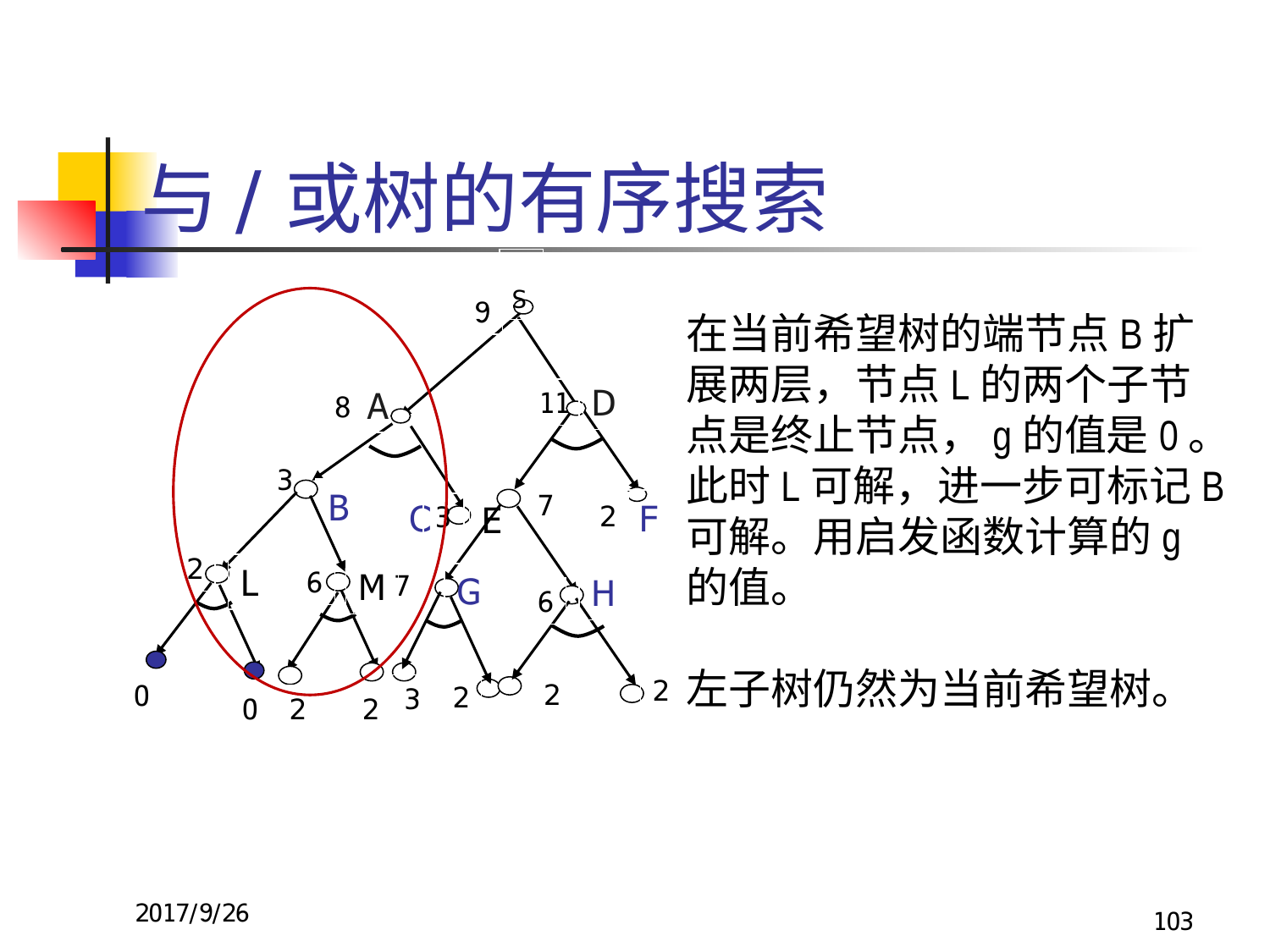

# 与/或树的有序搜索
S

B

9
在当前希望树的端节点B扩展两层，节点L的两个子节点是终止节点，g的值是0。此时L可解，进一步可标记B可解。用启发函数计算的g的值。

左子树仍然为当前希望树。
D
A
11
8

3

7

F
C
E

2
3

2
L
6
M
7
G

H

6

2
2
0
2
3

2
0
2

2017/9/26
103